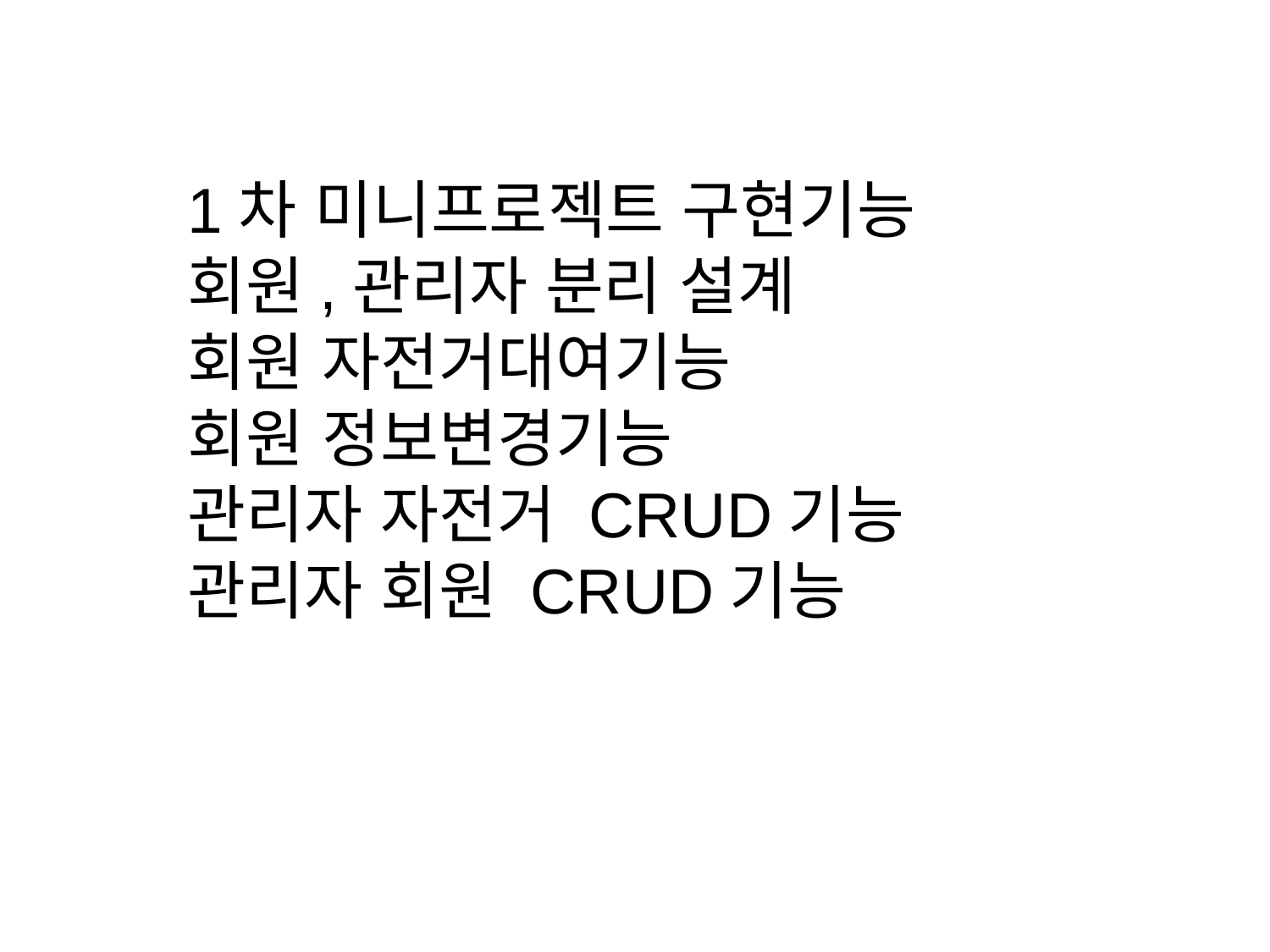

# 1차 미니프로젝트 구현기능 회원,관리자 분리 설계 회원 자전거대여기능 회원 정보변경기능 관리자 자전거 CRUD기능 관리자 회원 CRUD기능